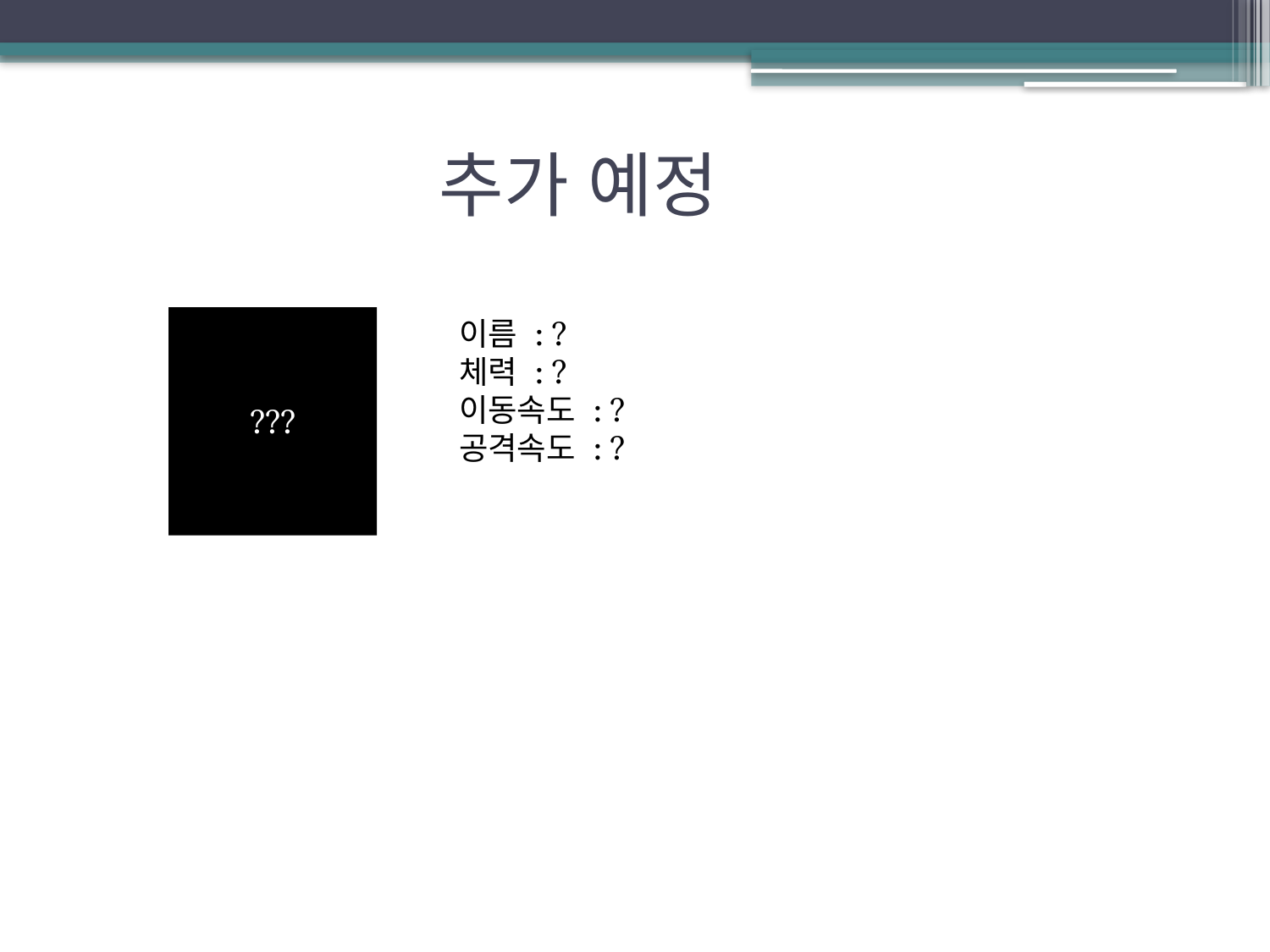

# 추가 예정
???
이름 : ?
체력 : ?
이동속도 : ?
공격속도 : ?